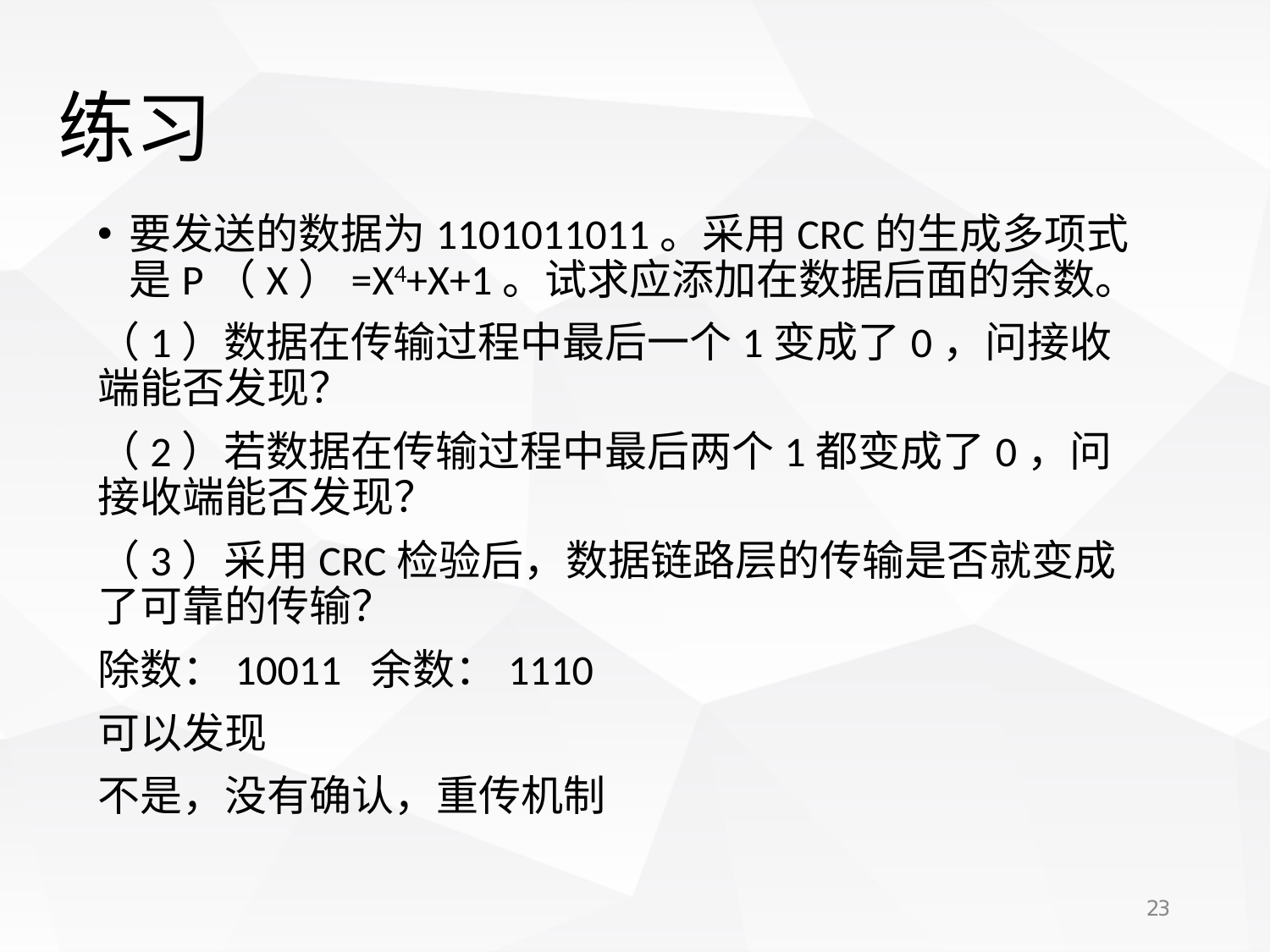

# 练习
要发送的数据为1101011011。采用CRC的生成多项式是P（X）=X4+X+1。试求应添加在数据后面的余数。
（1）数据在传输过程中最后一个1变成了0，问接收端能否发现？
（2）若数据在传输过程中最后两个1都变成了0，问接收端能否发现？
（3）采用CRC检验后，数据链路层的传输是否就变成了可靠的传输？
除数：10011  余数：1110
可以发现
不是，没有确认，重传机制

23